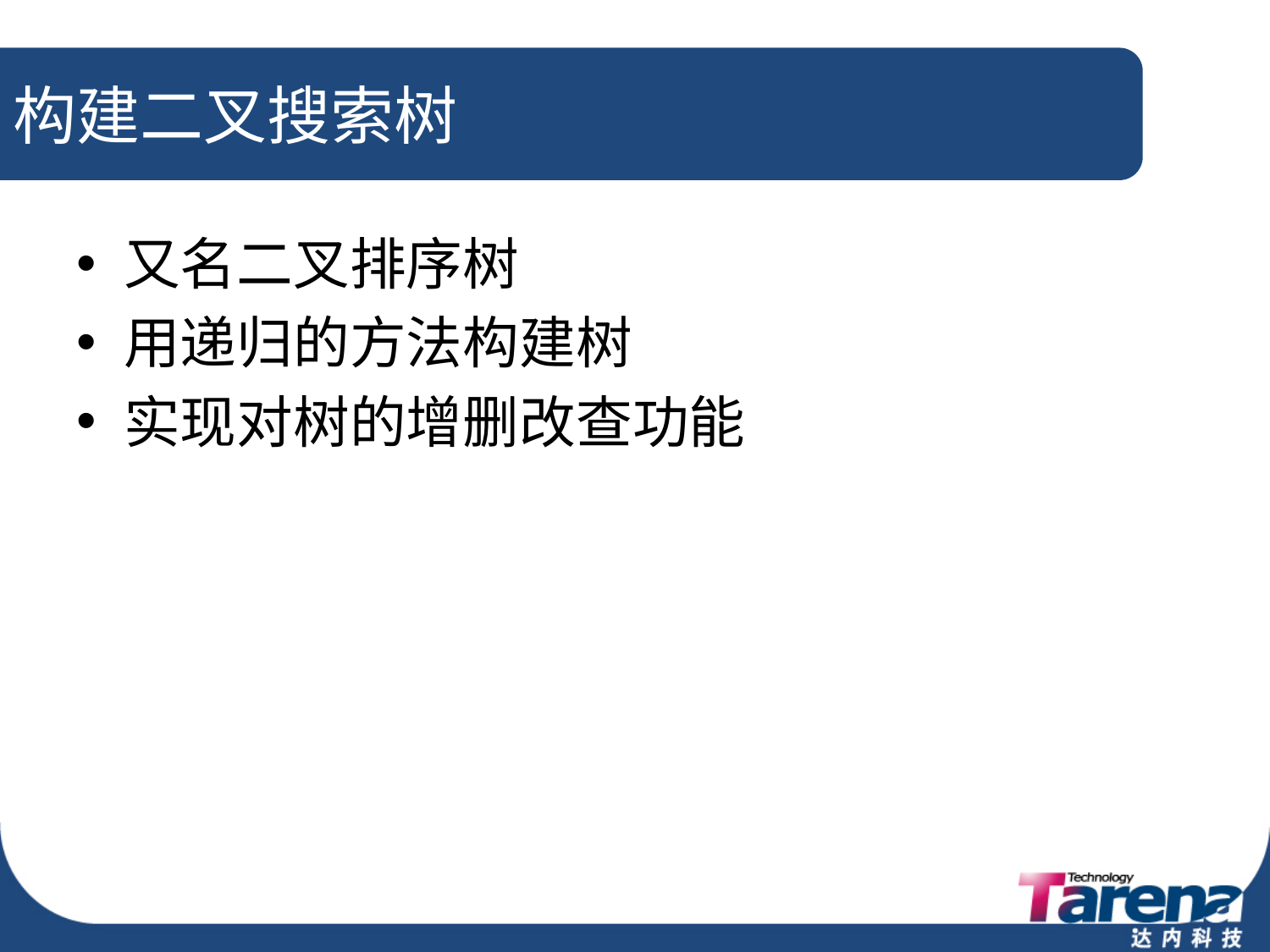

# 构建二叉搜索树
又名二叉排序树
用递归的方法构建树
实现对树的增删改查功能